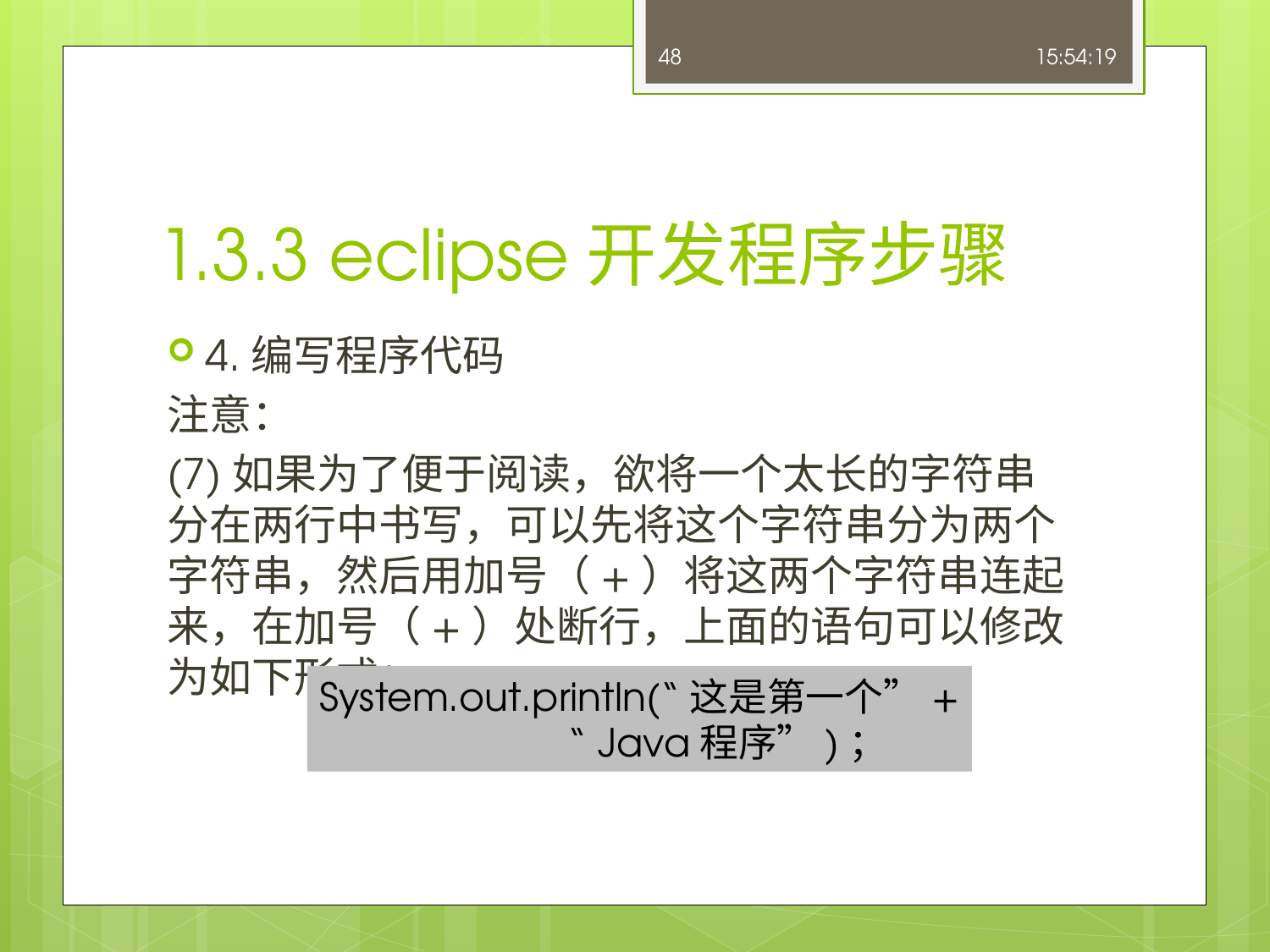

48
15:54:19
# 1.3.3 eclipse开发程序步骤
4.编写程序代码
注意：
(7)如果为了便于阅读，欲将一个太长的字符串分在两行中书写，可以先将这个字符串分为两个字符串，然后用加号（+）将这两个字符串连起来，在加号（+）处断行，上面的语句可以修改为如下形式：

System.out.println(“这是第一个”+
                       “ Java程序”)；